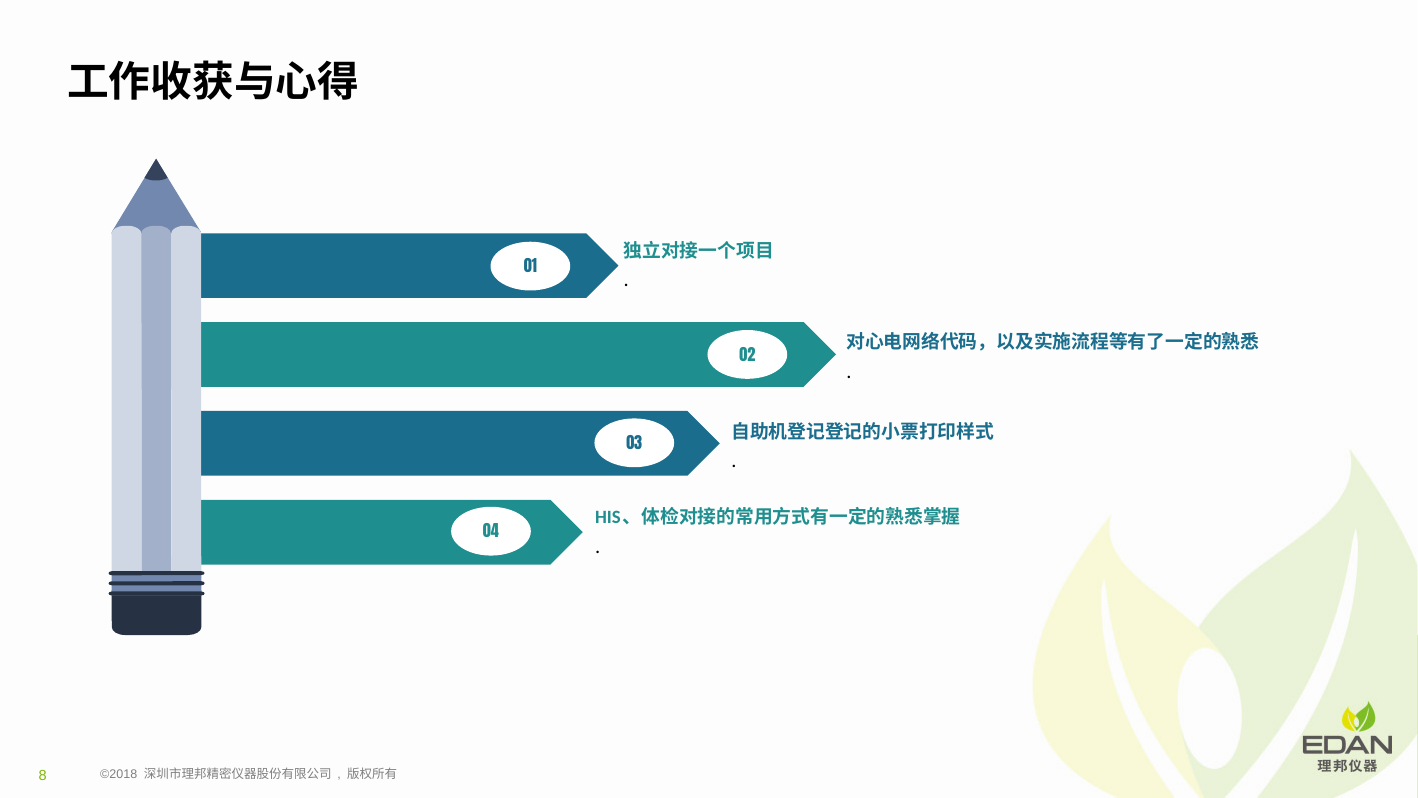

工作收获与心得

01

02

03

04
独立对接一个项目
.
对心电网络代码，以及实施流程等有了一定的熟悉
.
自助机登记登记的小票打印样式
.
HIS、体检对接的常用方式有一定的熟悉掌握
.